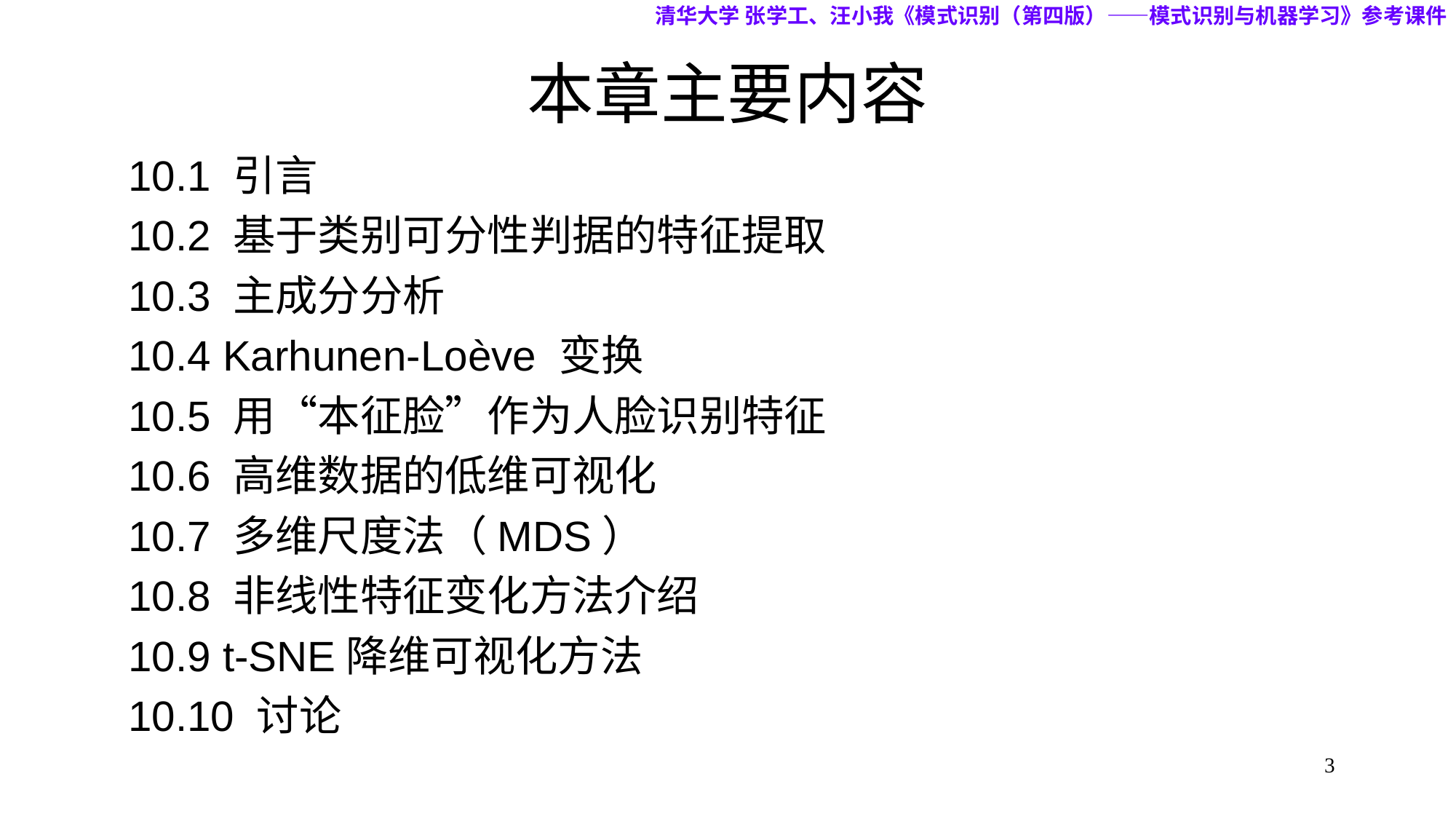

清华大学 张学工、汪小我《模式识别（第四版）——模式识别与机器学习》参考课件
# 本章主要内容
10.1 引言
10.2 基于类别可分性判据的特征提取
10.3 主成分分析
10.4 Karhunen-Loève 变换
10.5 用“本征脸”作为人脸识别特征
10.6 高维数据的低维可视化
10.7 多维尺度法（MDS）
10.8 非线性特征变化方法介绍
10.9 t-SNE降维可视化方法
10.10 讨论
3